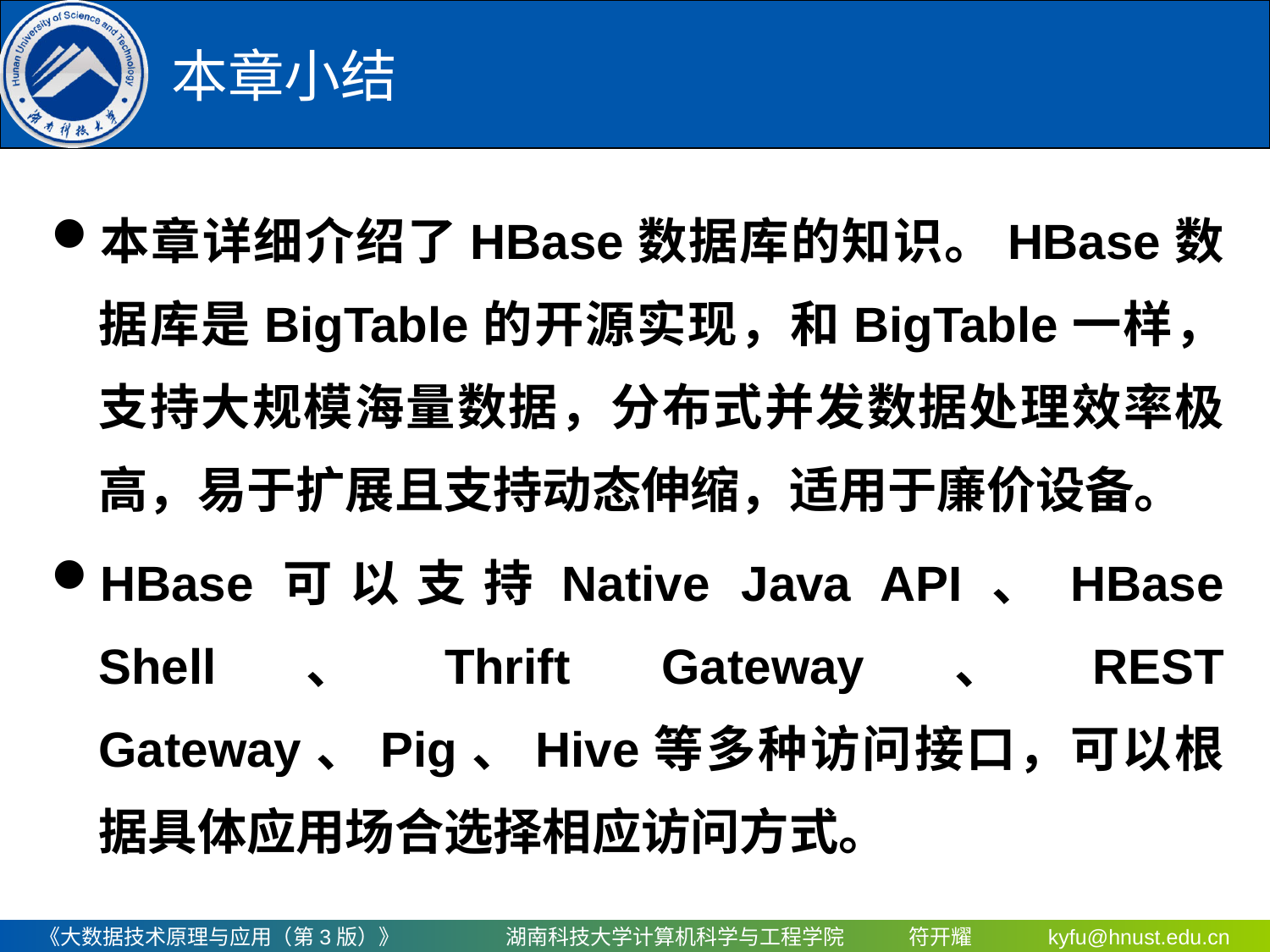

# 本章小结
本章详细介绍了HBase数据库的知识。HBase数据库是BigTable的开源实现，和BigTable一样，支持大规模海量数据，分布式并发数据处理效率极高，易于扩展且支持动态伸缩，适用于廉价设备。
HBase可以支持Native Java API、HBase Shell、Thrift Gateway、REST Gateway、Pig、Hive等多种访问接口，可以根据具体应用场合选择相应访问方式。